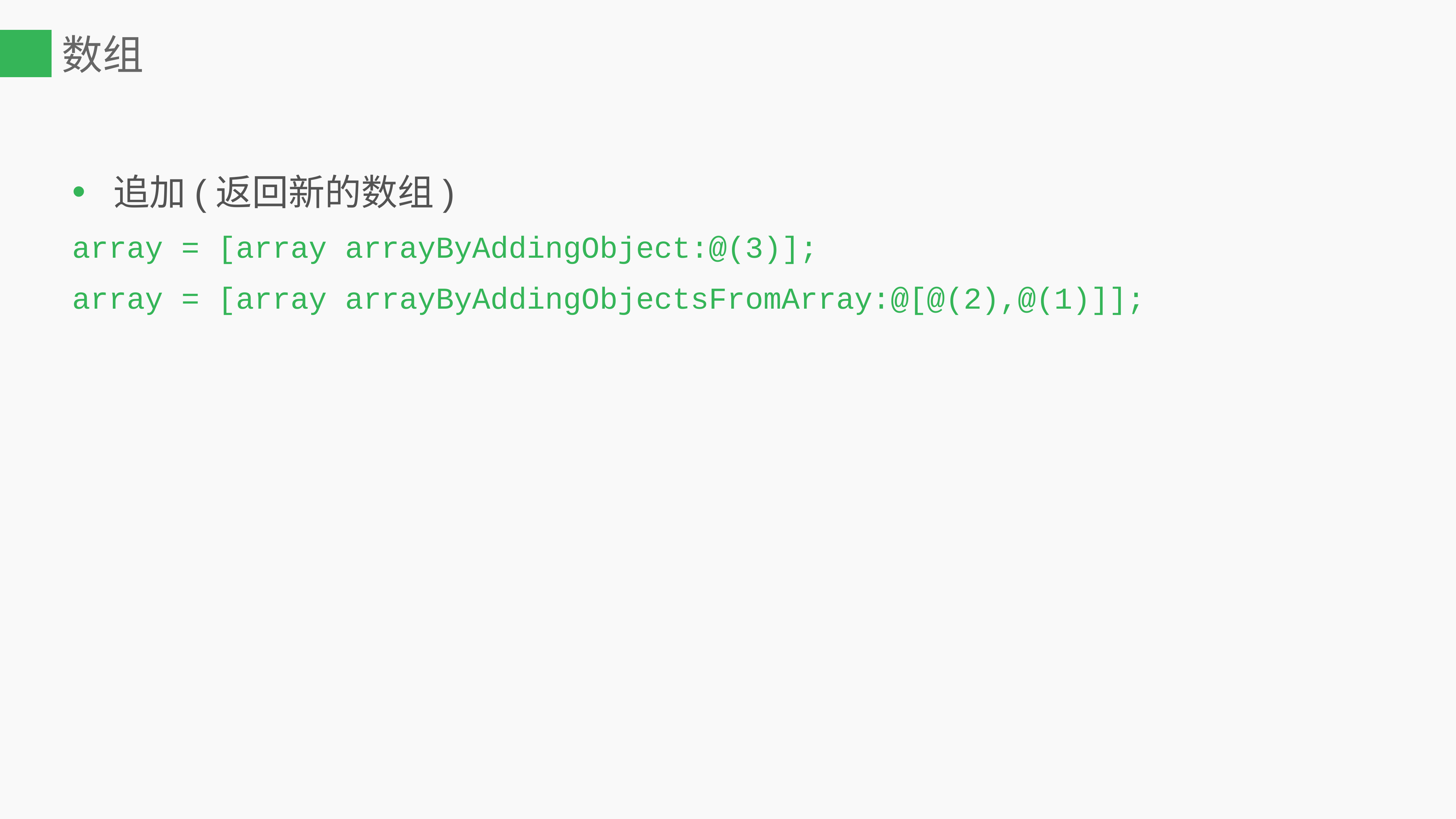

# 数组
追加(返回新的数组)
array = [array arrayByAddingObject:@(3)];
array = [array arrayByAddingObjectsFromArray:@[@(2),@(1)]];